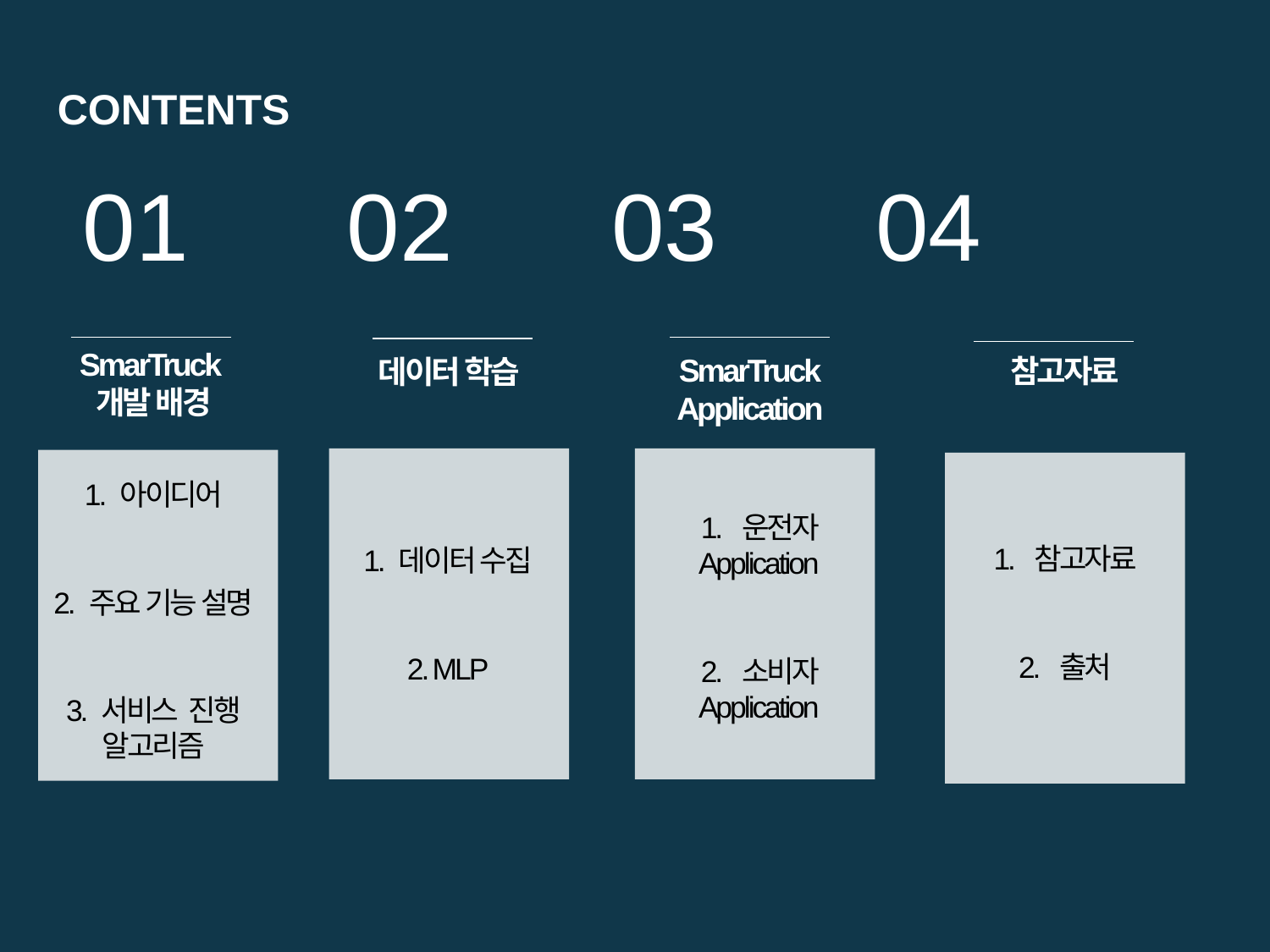

CONTENTS
  01      02      03      04
SmarTruck
개발 배경

SmarTruck
Application
참고자료
데이터 학습

1. 아이디어

2. 주요 기능 설명

3. 서비스  진행
알고리즘

1.  운전자 Application

2.  소비자 Application

1.  참고자료

2.  출처

1. 데이터 수집

2. MLP